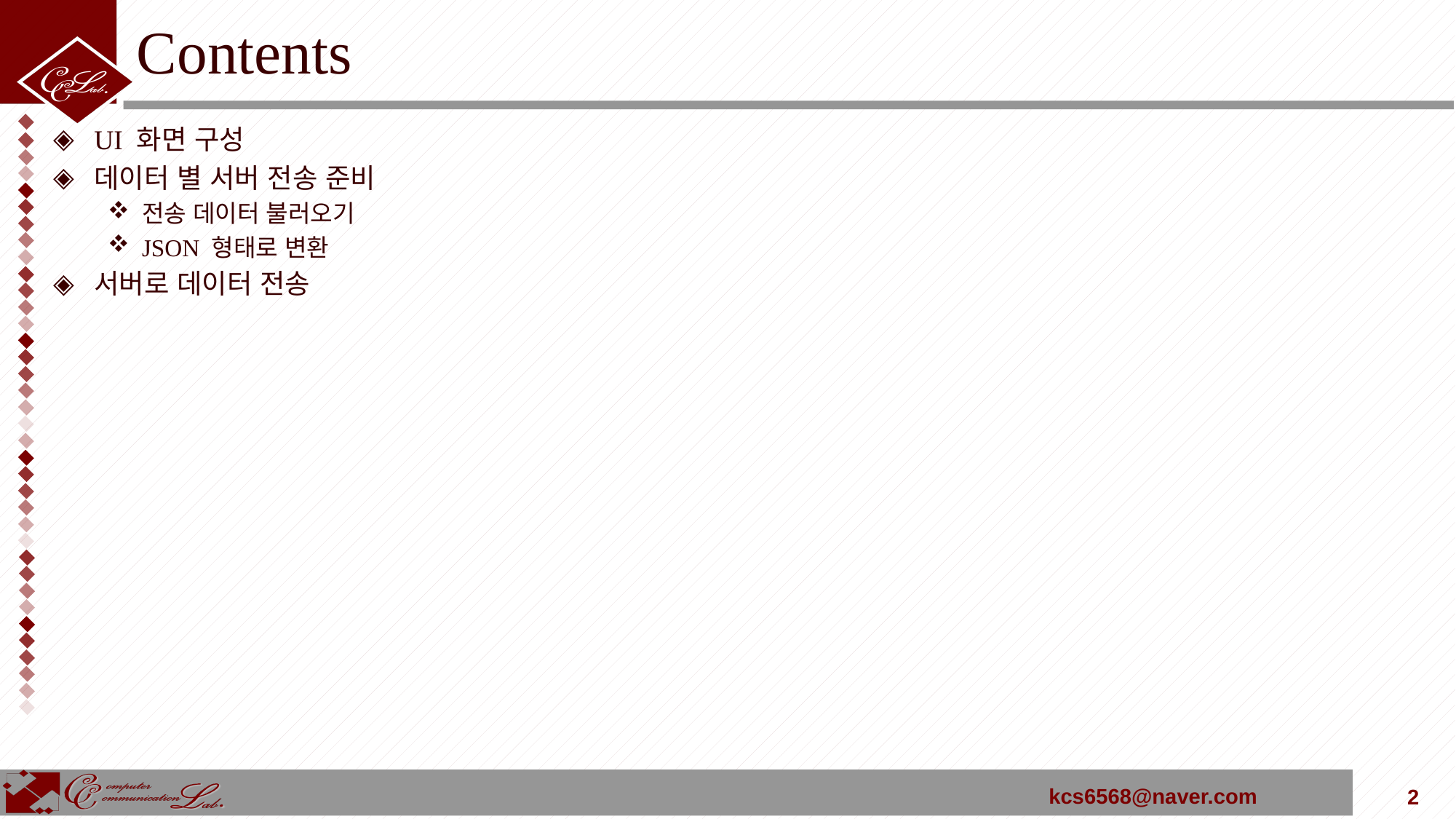

# Contents
UI 화면 구성
데이터 별 서버 전송 준비
전송 데이터 불러오기
JSON 형태로 변환
서버로 데이터 전송